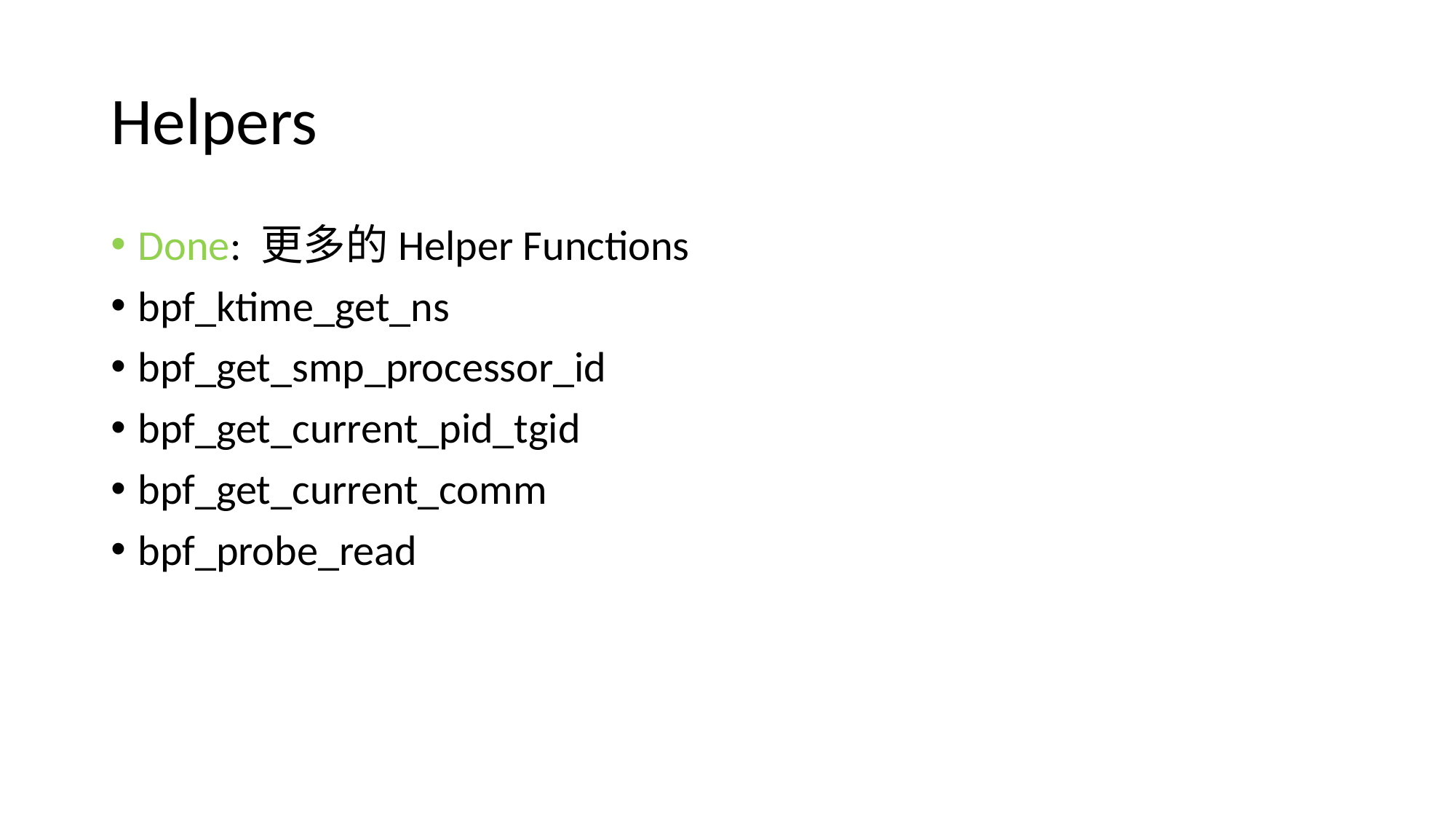

# Helpers
Done: 更多的Helper Functions
bpf_ktime_get_ns
bpf_get_smp_processor_id
bpf_get_current_pid_tgid
bpf_get_current_comm
bpf_probe_read